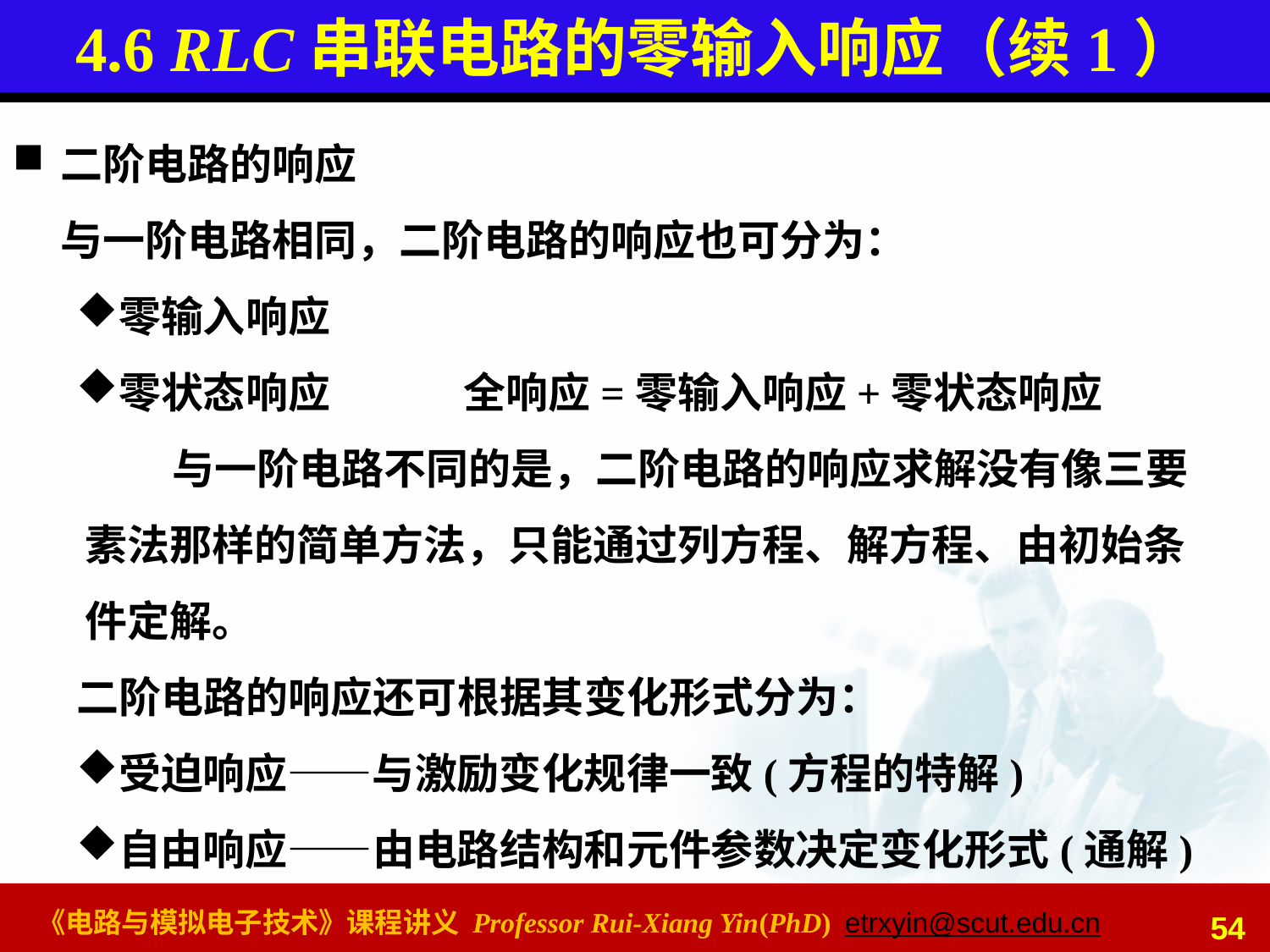

# 4.6 RLC串联电路的零输入响应（续1）
二阶电路的响应
与一阶电路相同，二阶电路的响应也可分为：
零输入响应
零状态响应              全响应=零输入响应+零状态响应
         与一阶电路不同的是，二阶电路的响应求解没有像三要素法那样的简单方法，只能通过列方程、解方程、由初始条件定解。
二阶电路的响应还可根据其变化形式分为：
受迫响应——与激励变化规律一致(方程的特解)
自由响应——由电路结构和元件参数决定变化形式(通解)
54